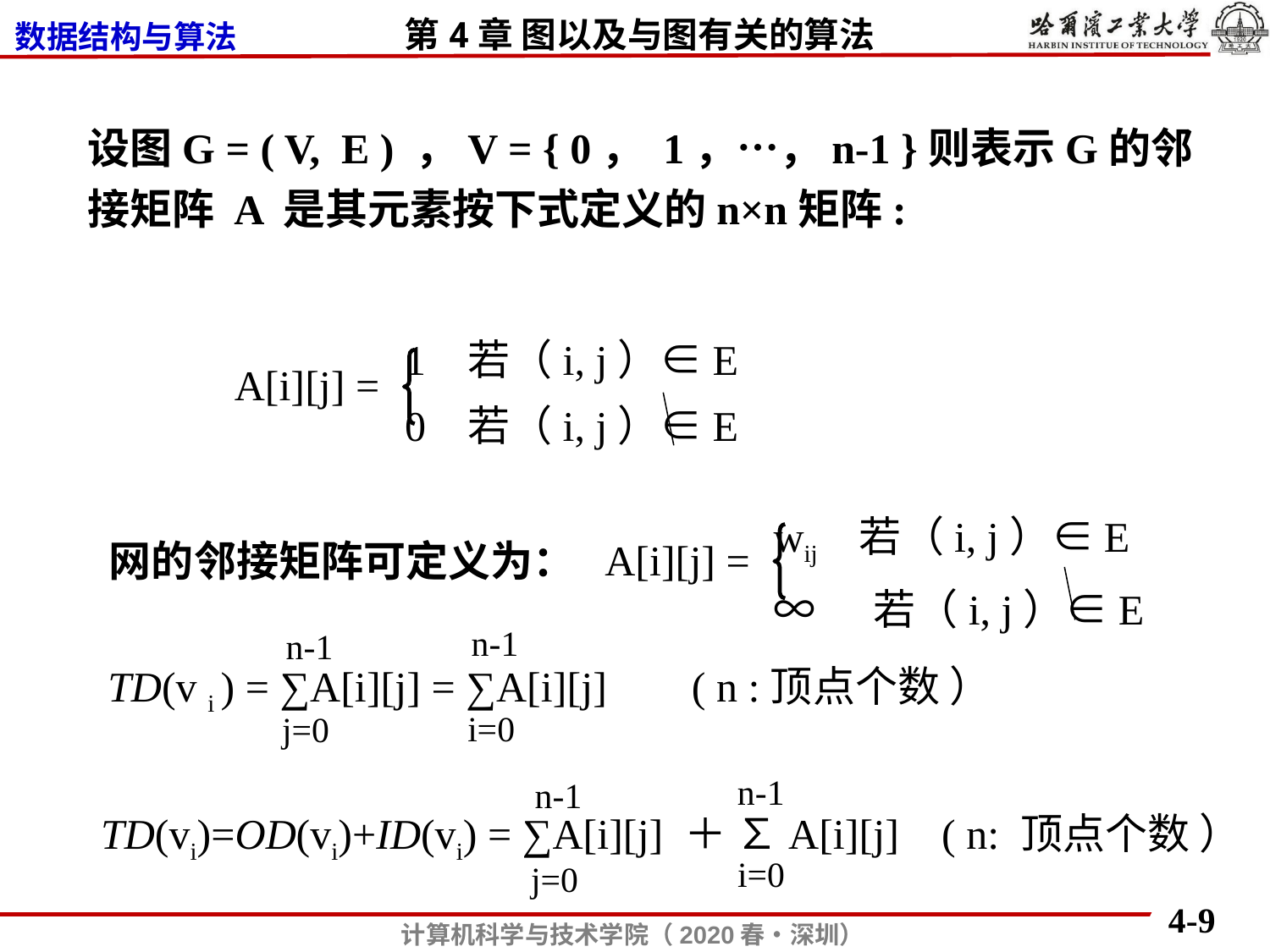

设图G = ( V,  E ) ，V = { 0， 1，…，n-1 }则表示G的邻接矩阵 A 是其元素按下式定义的n×n矩阵:
1   若（i, j）∈E
0   若（i, j）∈E

A[i][j] =

wij   若（i, j）∈E
∞     若（i, j）∈E

A[i][j] =

网的邻接矩阵可定义为：
n-1
n-1
TD(v i ) = ∑A[i][j] = ∑A[i][j]        ( n :顶点个数 ）
i=0
j=0
n-1
n-1
TD(vi)=OD(vi)+ID(vi) = ∑A[i][j] ＋ ∑A[i][j]    ( n: 顶点个数 ）
i=0
j=0